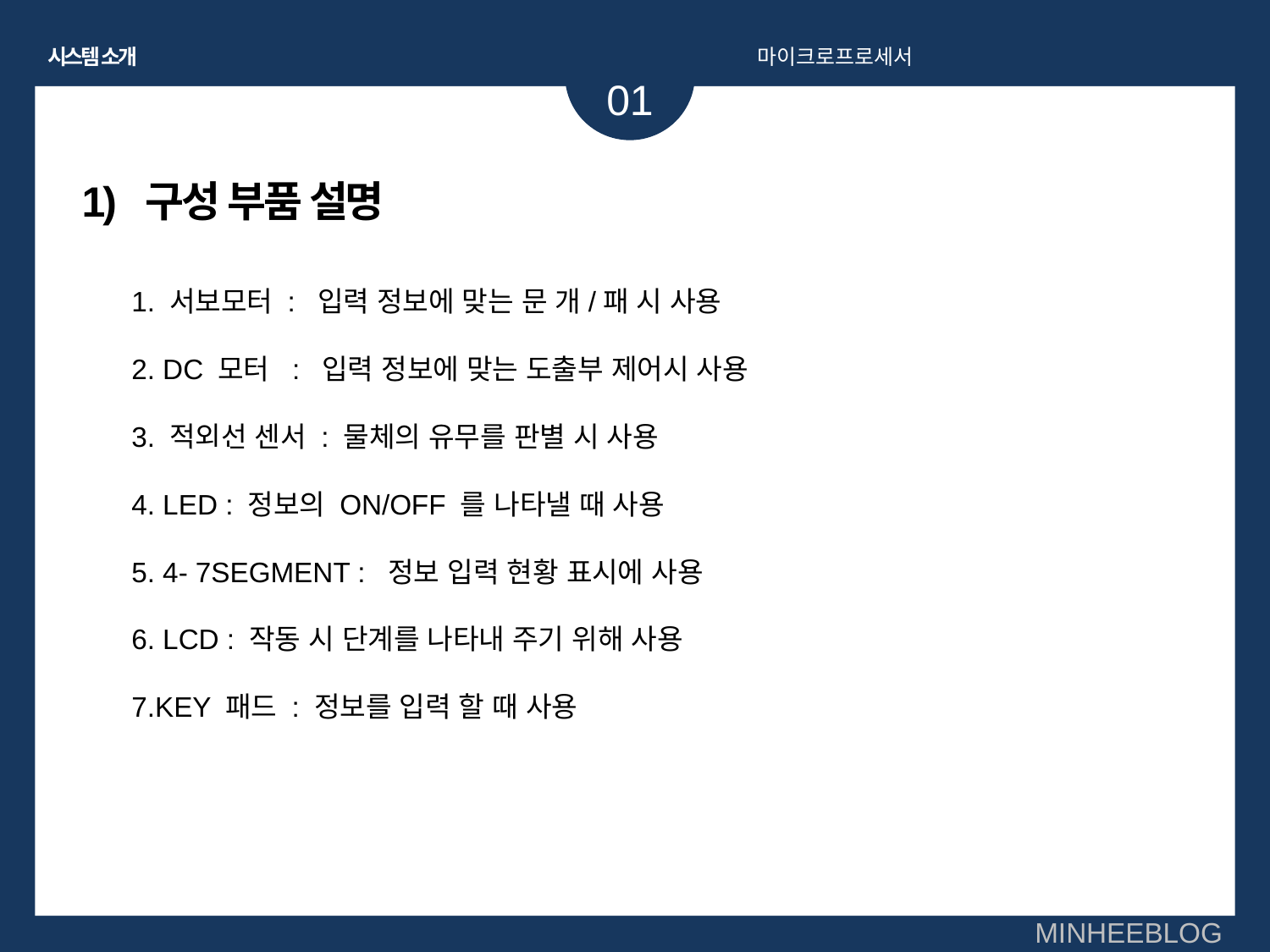

시스템 소개
마이크로프로세서
01

1)  구성 부품 설명
1. 서보모터 :  입력 정보에 맞는 문 개/패 시 사용

2. DC 모터  :  입력 정보에 맞는 도출부 제어시 사용

3. 적외선 센서 : 물체의 유무를 판별 시 사용

4. LED : 정보의 ON/OFF 를 나타낼 때 사용

5. 4- 7SEGMENT :  정보 입력 현황 표시에 사용

6. LCD : 작동 시 단계를 나타내 주기 위해 사용

7.KEY 패드 : 정보를 입력 할 때 사용
소제목
MINHEEBLOG